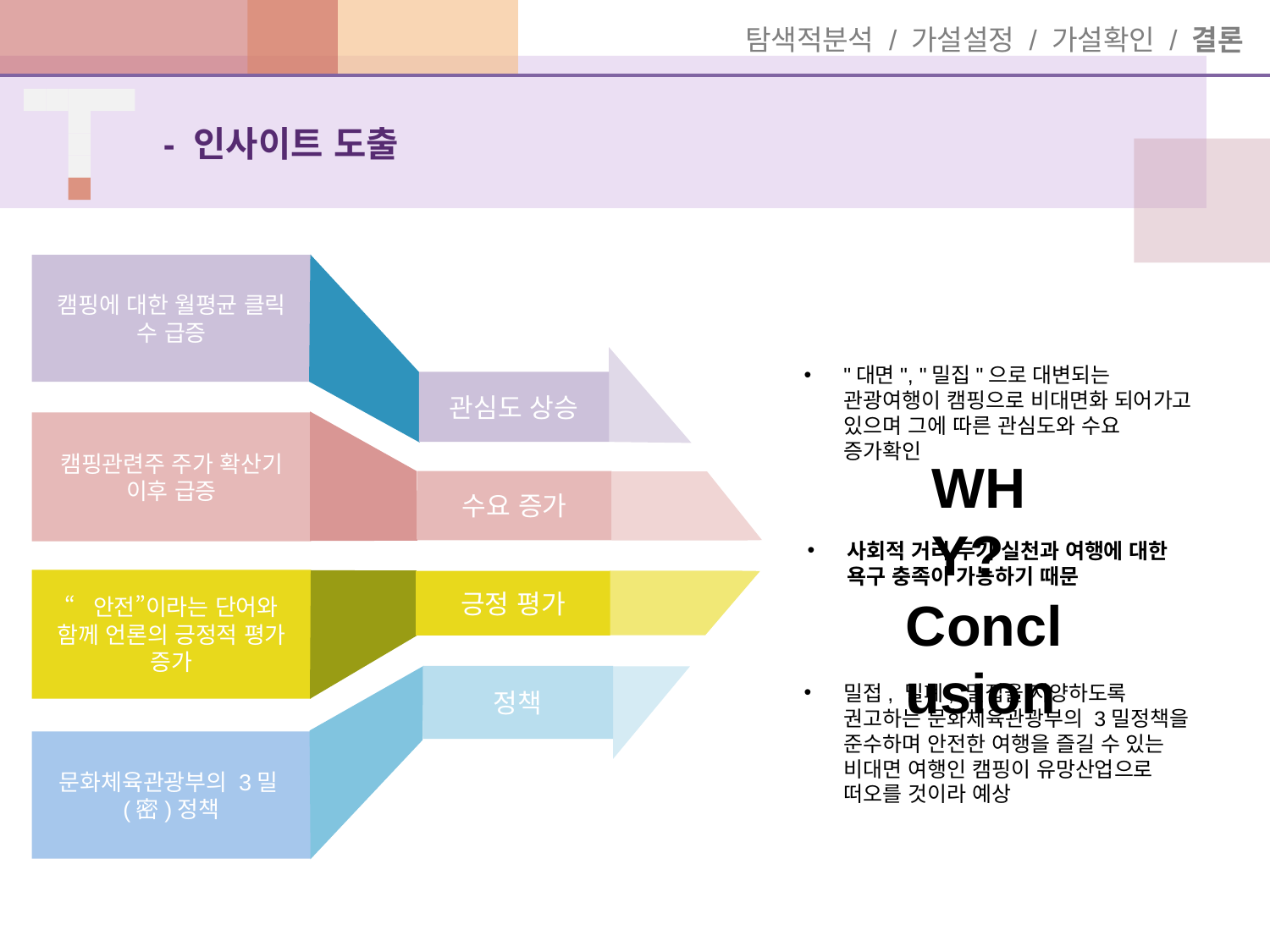

탐색적분석 / 가설설정 / 가설확인 / 결론

- 인사이트 도출
캠핑에 대한 월평균 클릭 수 급증

관심도 상승
캠핑관련주 주가 확산기 이후 급증

수요 증가

“안전”이라는 단어와 함께 언론의 긍정적 평가 증가

긍정 평가
정책

문화체육관광부의 3밀(密)정책
"대면", "밀집"으로 대변되는 관광여행이 캠핑으로 비대면화 되어가고 있으며 그에 따른 관심도와 수요 증가확인
WHY?
사회적 거리 두기 실천과 여행에 대한 욕구 충족이 가능하기 때문
Conclusion
밀접, 밀폐, 밀집을 지양하도록 권고하는 문화체육관광부의 3밀정책을 준수하며 안전한 여행을 즐길 수 있는 비대면 여행인 캠핑이 유망산업으로 떠오를 것이라 예상